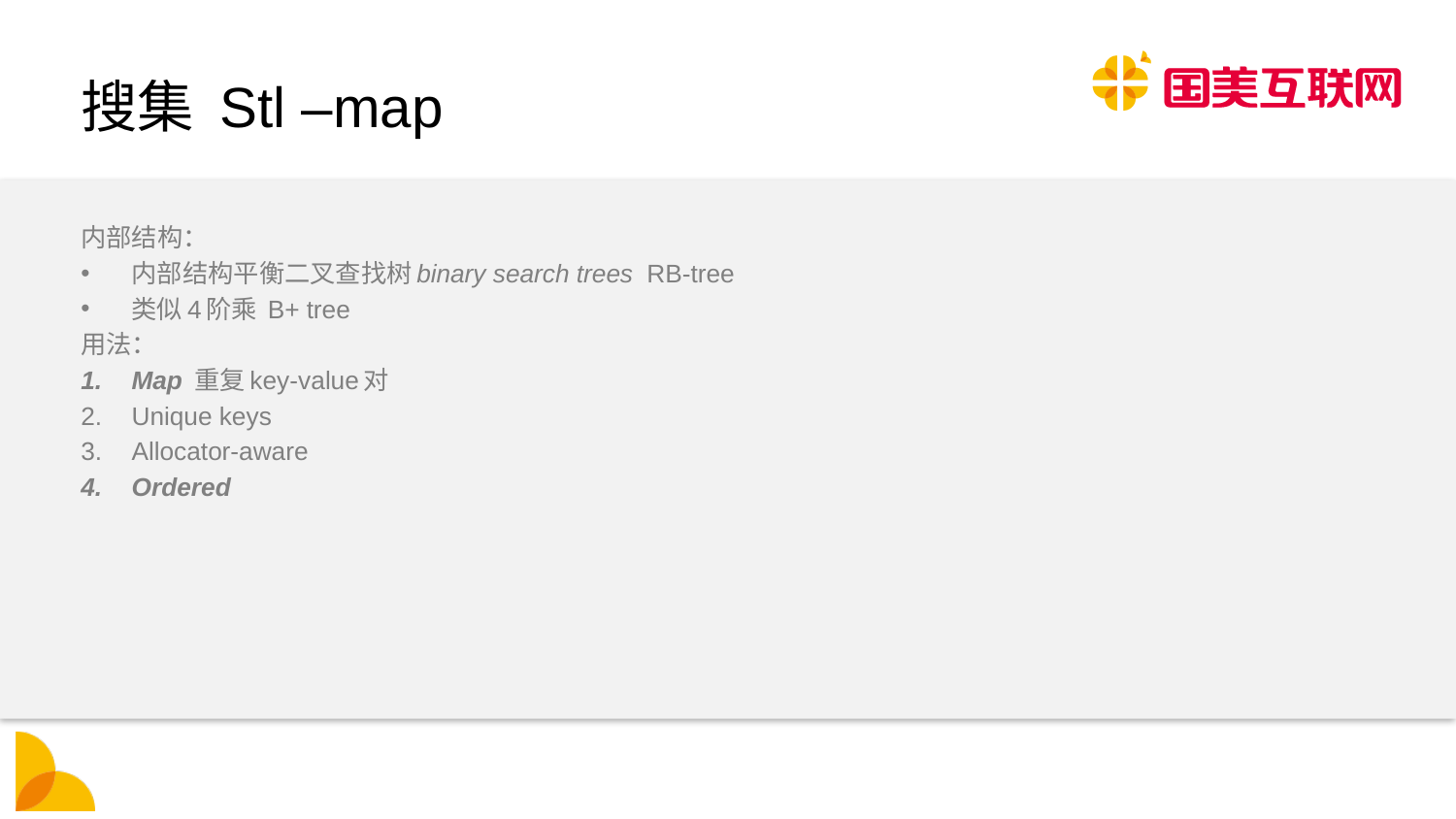

# 搜集 Stl –map
内部结构：
内部结构平衡二叉查找树binary search trees  RB-tree
类似4阶乘 B+ tree
用法：
Map 重复key-value对
Unique keys
Allocator-aware
Ordered